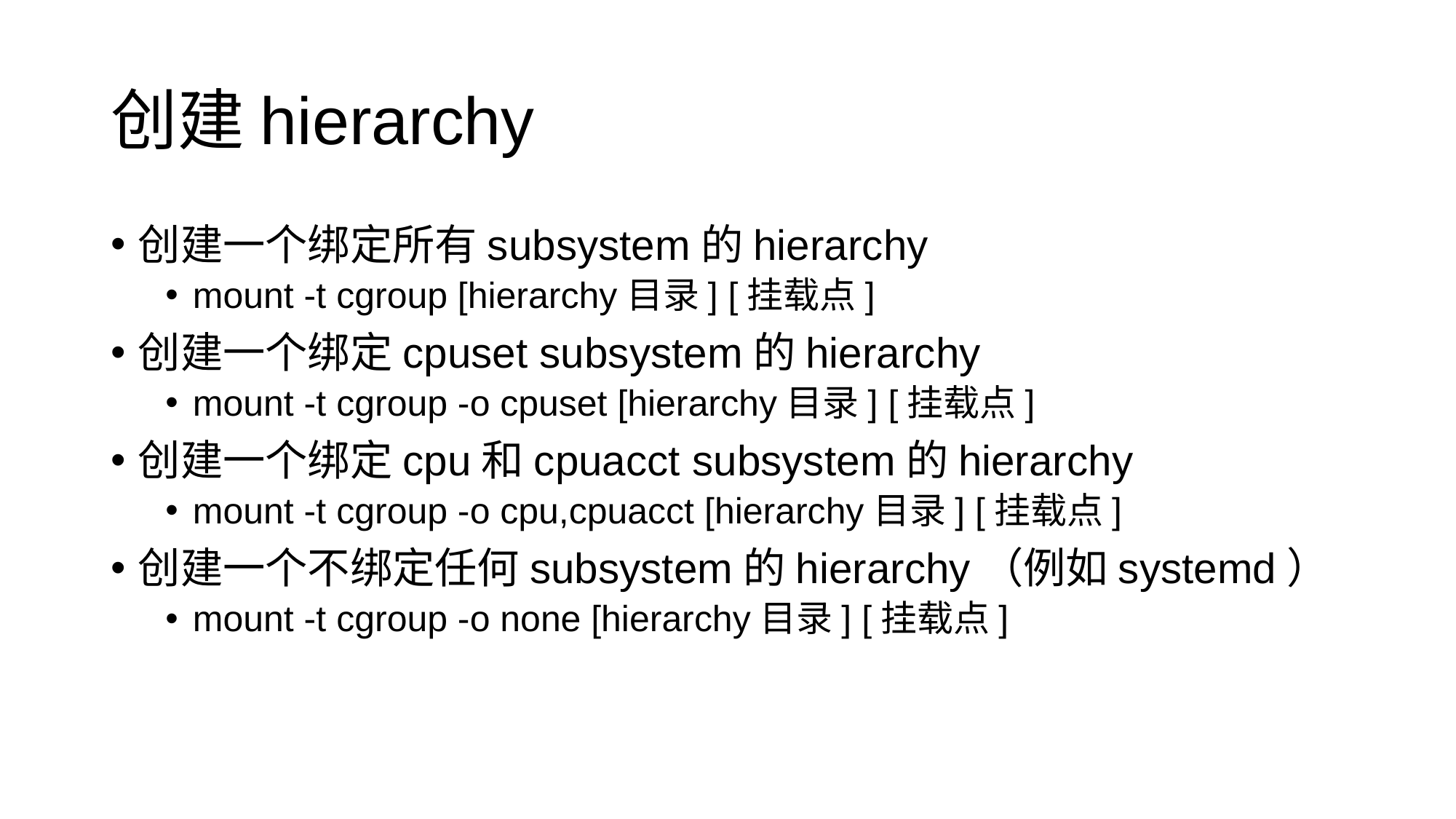

# 创建hierarchy
创建一个绑定所有subsystem的hierarchy
mount -t cgroup [hierarchy目录] [挂载点]
创建一个绑定cpuset subsystem的hierarchy
mount -t cgroup -o cpuset [hierarchy目录] [挂载点]
创建一个绑定cpu和cpuacct subsystem的hierarchy
mount -t cgroup -o cpu,cpuacct [hierarchy目录] [挂载点]
创建一个不绑定任何subsystem的hierarchy（例如systemd）
mount -t cgroup -o none [hierarchy目录] [挂载点]